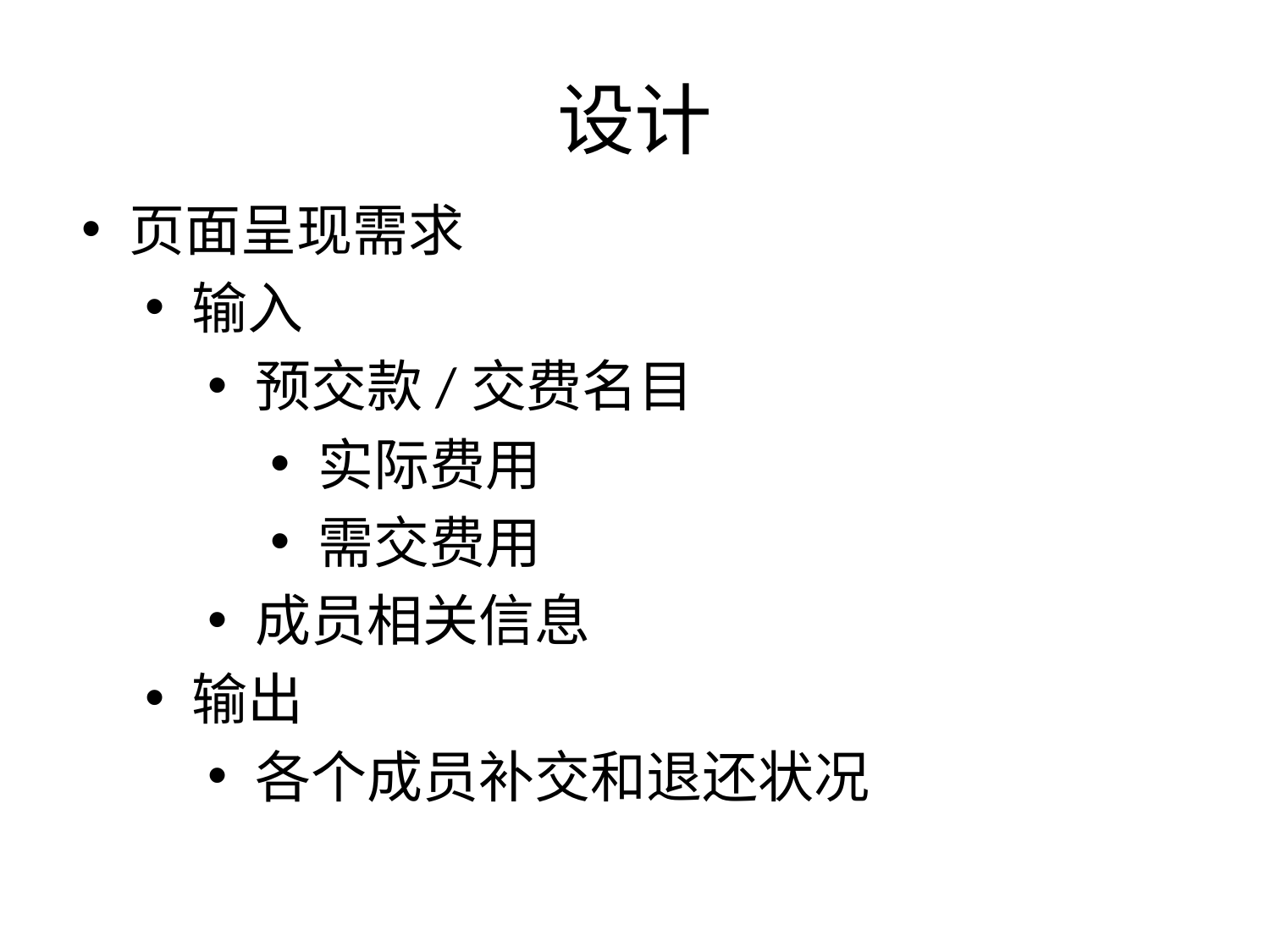

设计
页面呈现需求
输入
预交款/交费名目
实际费用
需交费用
成员相关信息
输出
各个成员补交和退还状况